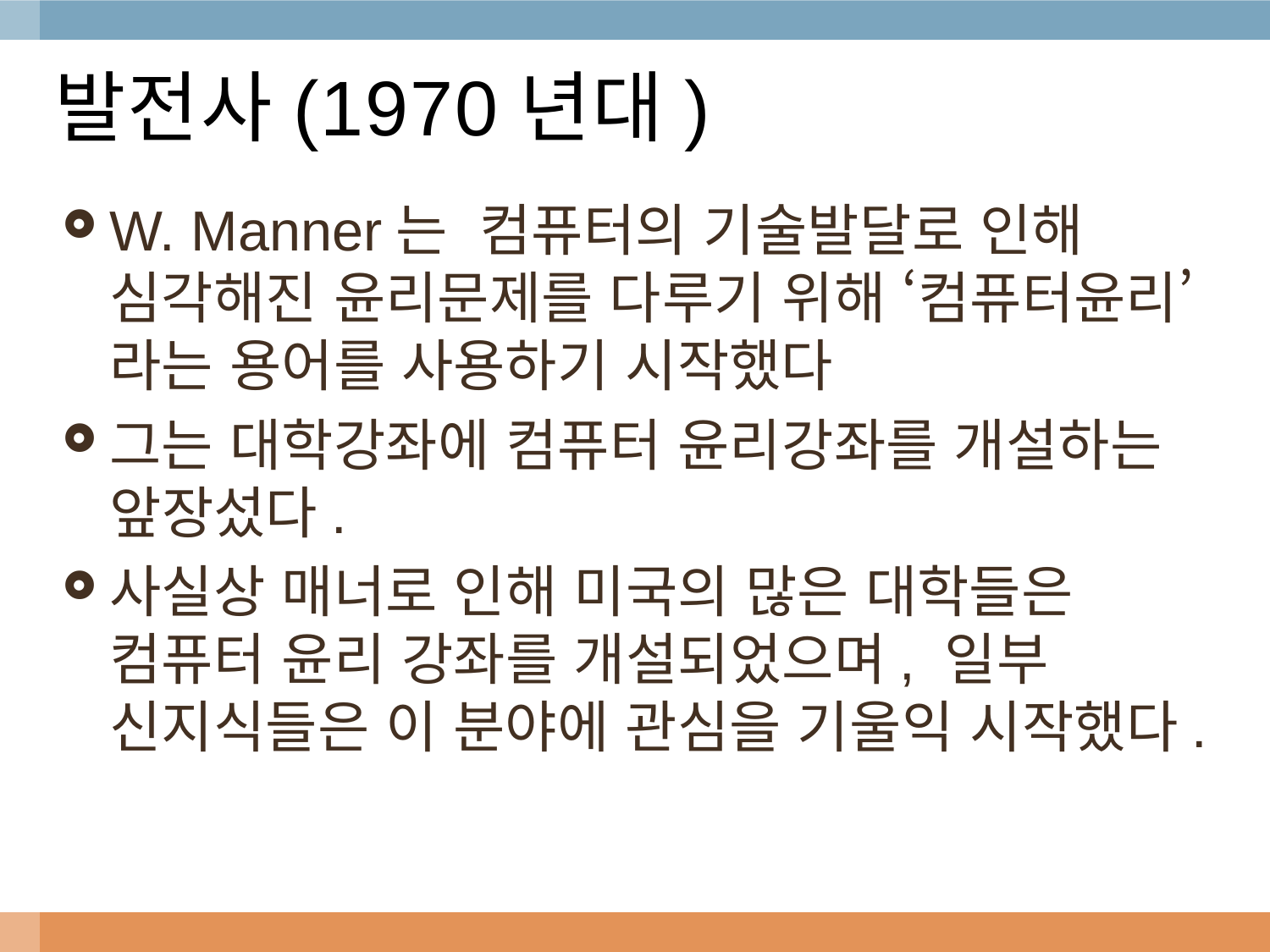

# 발전사(1970년대)
W. Manner는  컴퓨터의 기술발달로 인해 심각해진 윤리문제를 다루기 위해 ‘컴퓨터윤리’라는 용어를 사용하기 시작했다
그는 대학강좌에 컴퓨터 윤리강좌를 개설하는 앞장섰다.
사실상 매너로 인해 미국의 많은 대학들은 컴퓨터 윤리 강좌를 개설되었으며, 일부 신지식들은 이 분야에 관심을 기울익 시작했다.